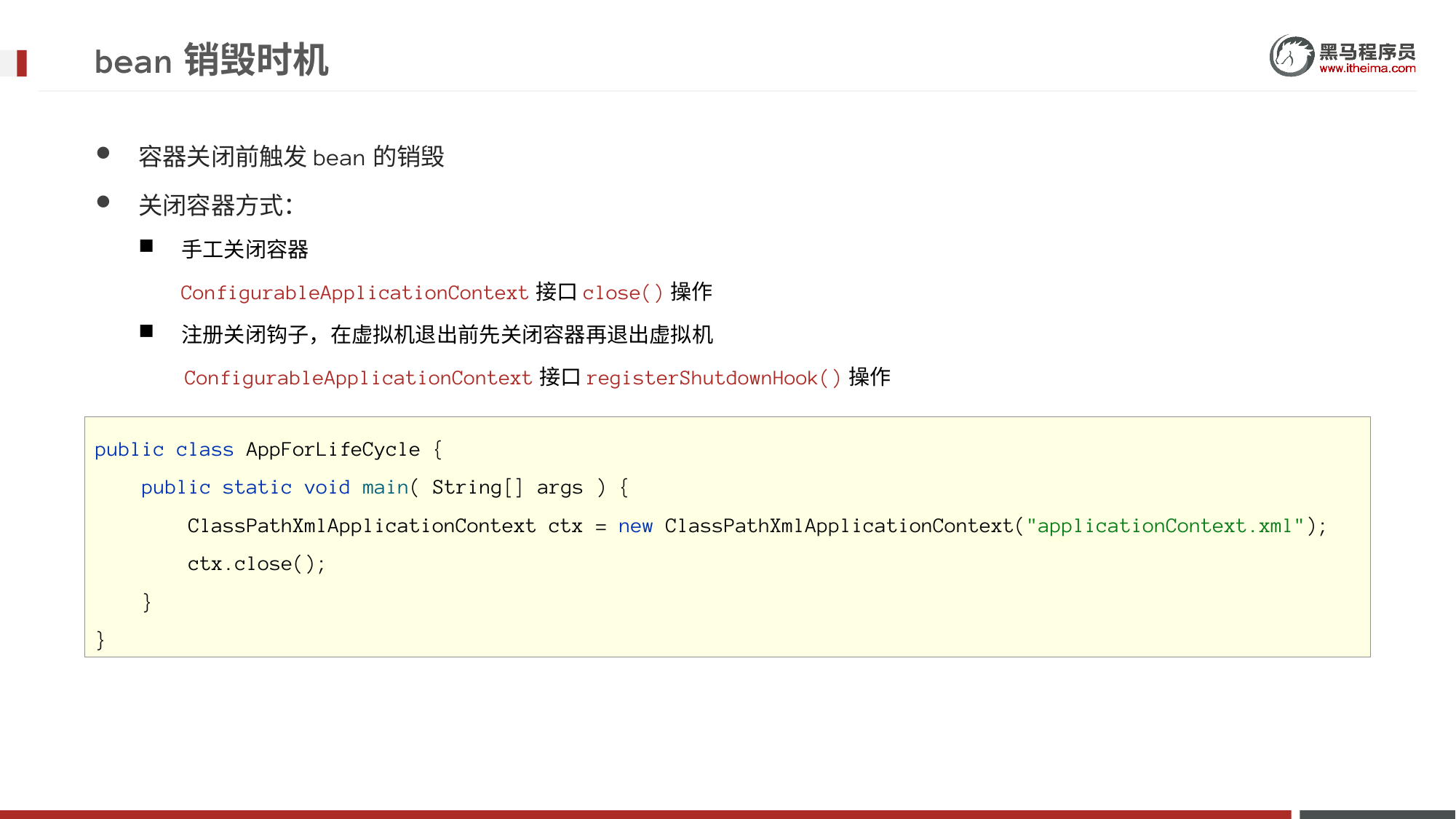

bean销毁时机
容器关闭前触发bean的销毁
关闭容器方式：
手工关闭容器
ConfigurableApplicationContext接口close()操作
注册关闭钩子，在虚拟机退出前先关闭容器再退出虚拟机
    ConfigurableApplicationContext接口registerShutdownHook()操作
public class AppForLifeCycle {
    public static void main( String[] args ) {
        ClassPathXmlApplicationContext ctx = new ClassPathXmlApplicationContext("applicationContext.xml");
        ctx.close();
    }
}